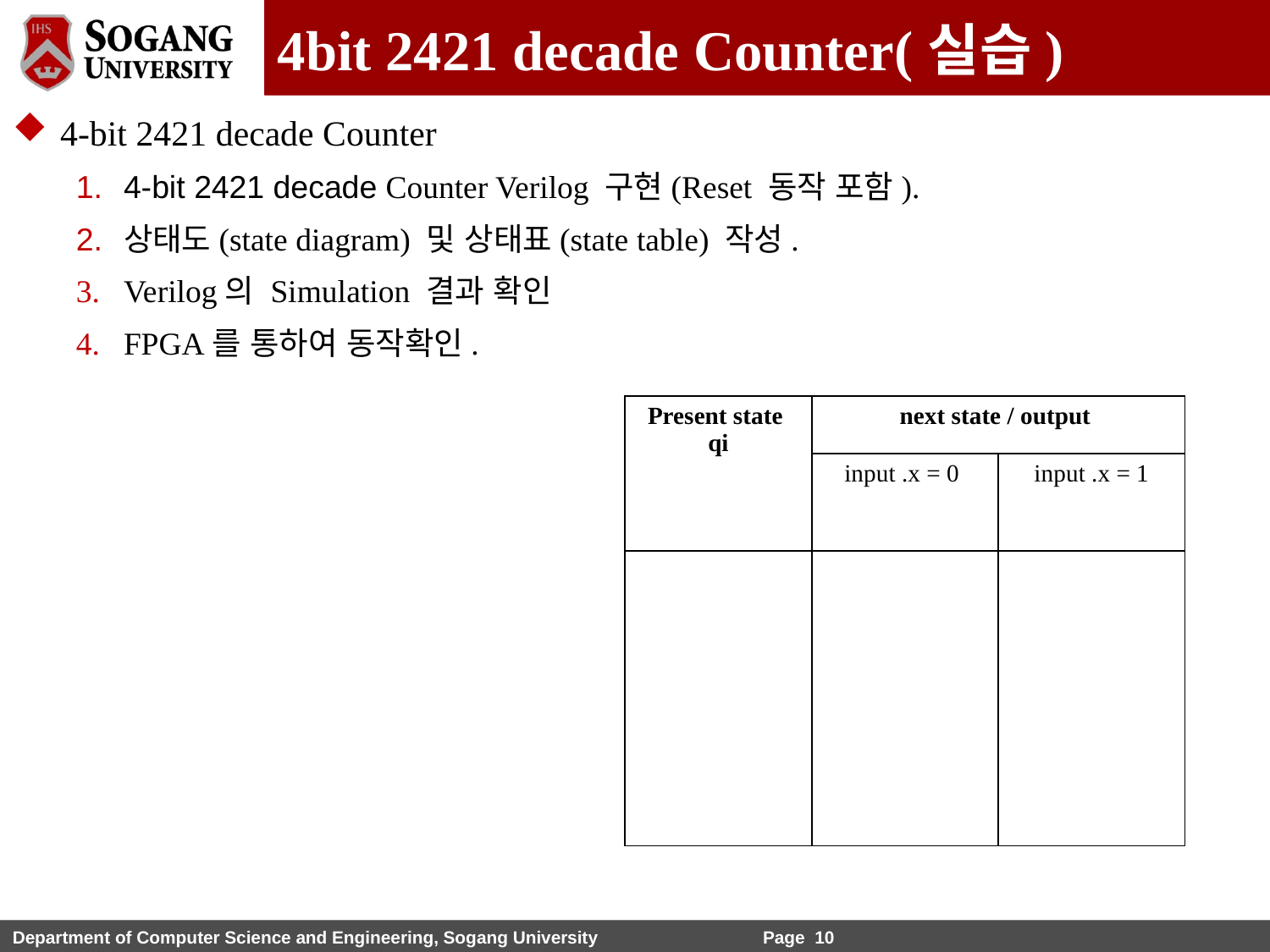

4bit 2421 decade Counter(실습)
4-bit 2421 decade Counter
4-bit 2421 decade Counter Verilog 구현(Reset 동작 포함).
상태도(state diagram) 및 상태표(state table) 작성.
Verilog의 Simulation 결과 확인
FPGA를 통하여 동작확인.

| Present state qi | next state / output |  |
| --- | --- | --- |
|  | input .x = 0 | input .x = 1 |
|  |  |  |